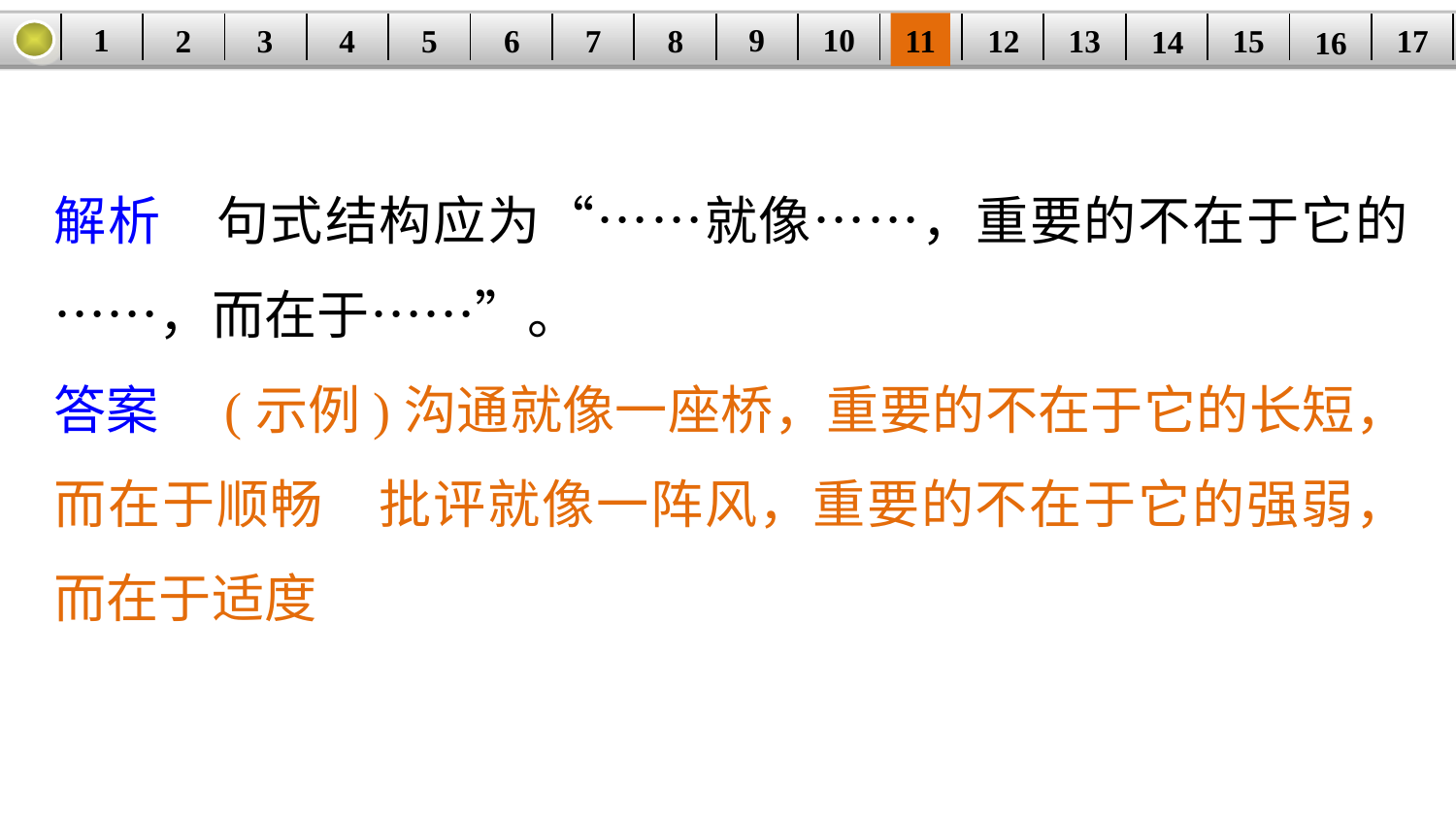

9
10
1
3
4
5
6
8
11
2
17
12
15
|  |  |  |  |  |  |  |  |  |  |  |  |  |  |  |  |  |
| --- | --- | --- | --- | --- | --- | --- | --- | --- | --- | --- | --- | --- | --- | --- | --- | --- |
7
13
14
16

解析　句式结构应为“……就像……，重要的不在于它的……，而在于……”。
答案　(示例)沟通就像一座桥，重要的不在于它的长短，而在于顺畅　批评就像一阵风，重要的不在于它的强弱，而在于适度